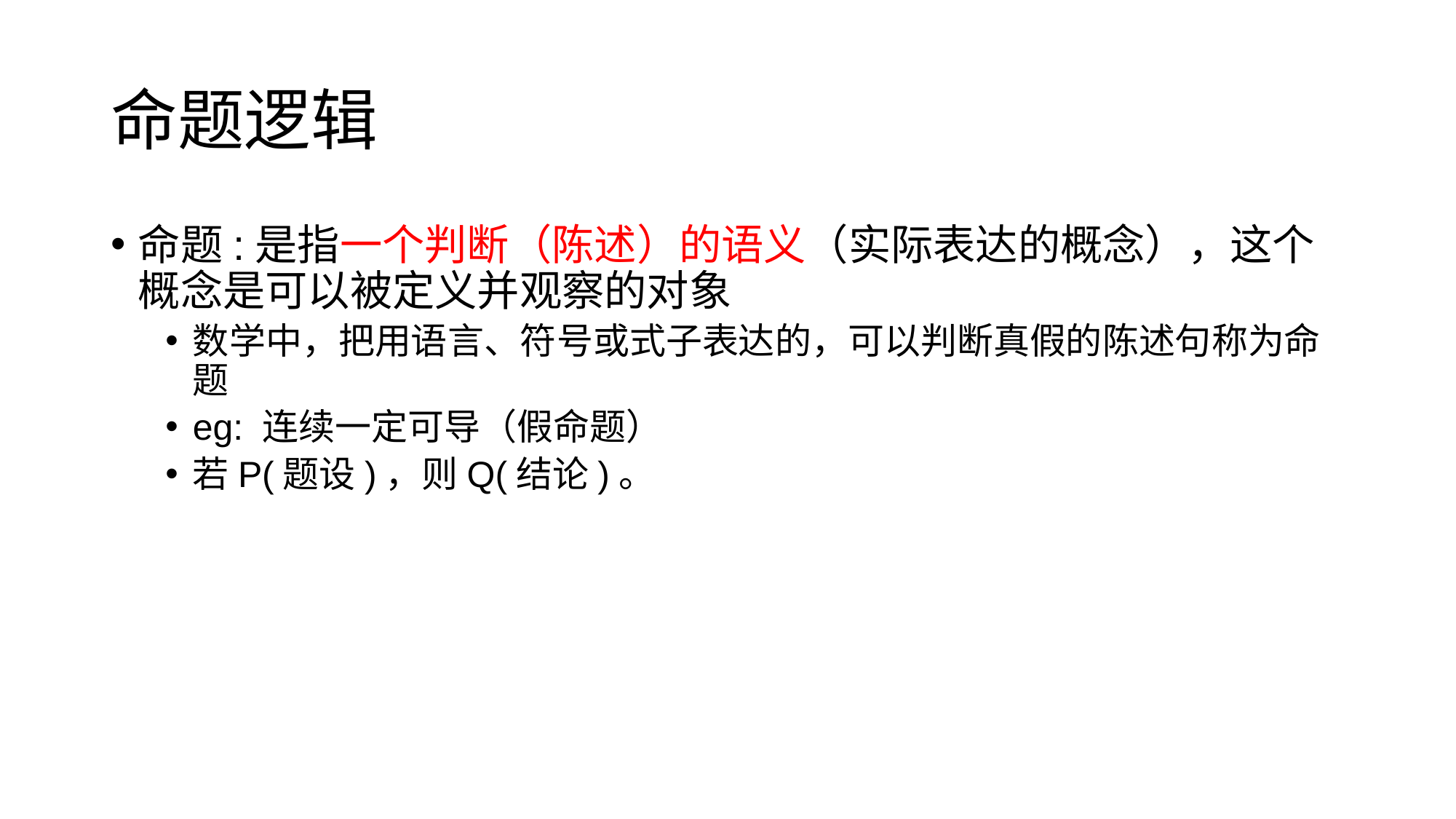

# 命题逻辑
命题:是指一个判断（陈述）的语义（实际表达的概念），这个概念是可以被定义并观察的对象
数学中，把用语言、符号或式子表达的，可以判断真假的陈述句称为命题
eg: 连续一定可导（假命题）
若P(题设)，则Q(结论)。